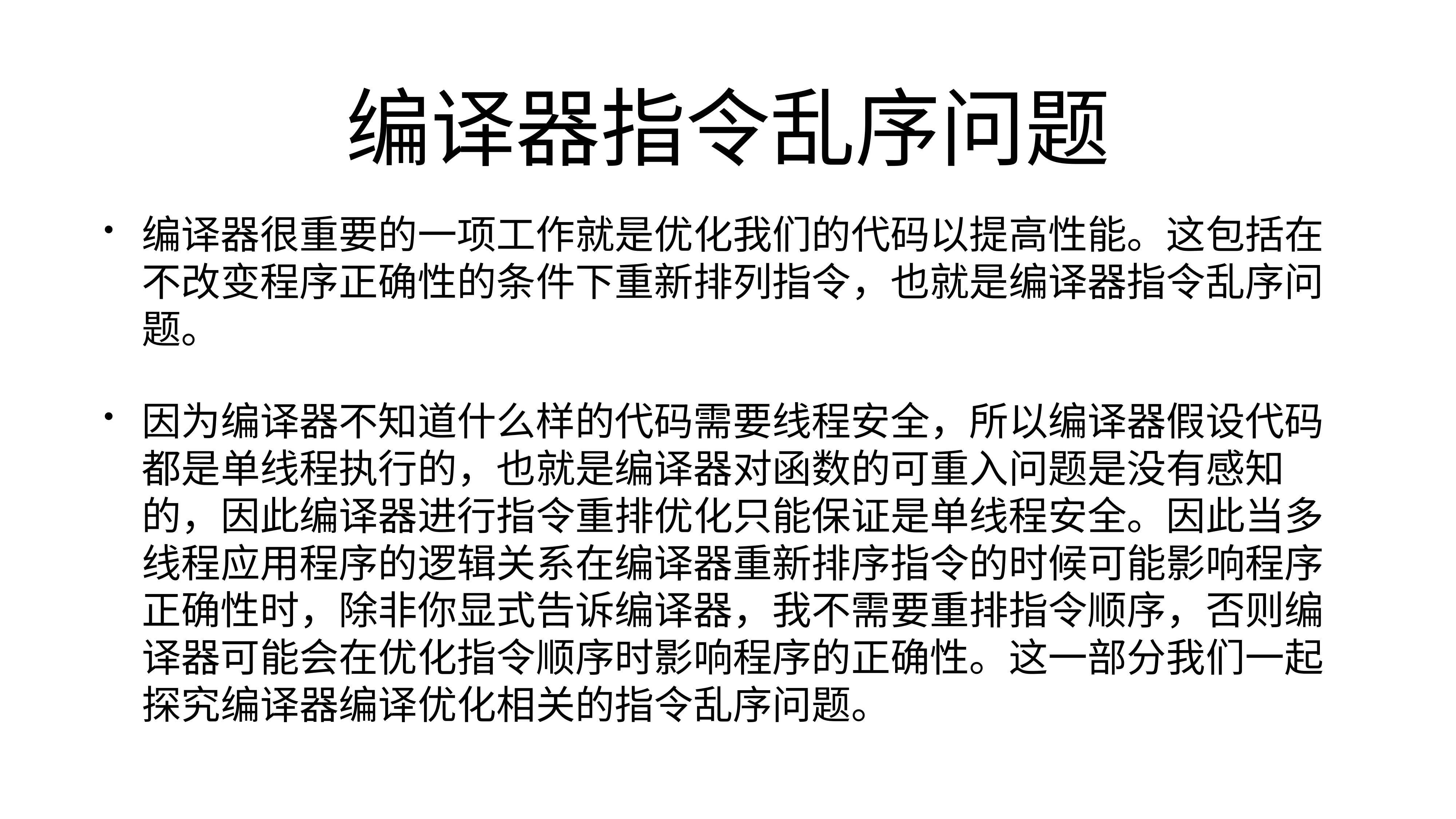

# 编译器指令乱序问题
编译器很重要的一项工作就是优化我们的代码以提高性能。这包括在不改变程序正确性的条件下重新排列指令，也就是编译器指令乱序问题。
因为编译器不知道什么样的代码需要线程安全，所以编译器假设代码都是单线程执行的，也就是编译器对函数的可重入问题是没有感知的，因此编译器进行指令重排优化只能保证是单线程安全。因此当多线程应用程序的逻辑关系在编译器重新排序指令的时候可能影响程序正确性时，除非你显式告诉编译器，我不需要重排指令顺序，否则编译器可能会在优化指令顺序时影响程序的正确性。这一部分我们一起探究编译器编译优化相关的指令乱序问题。